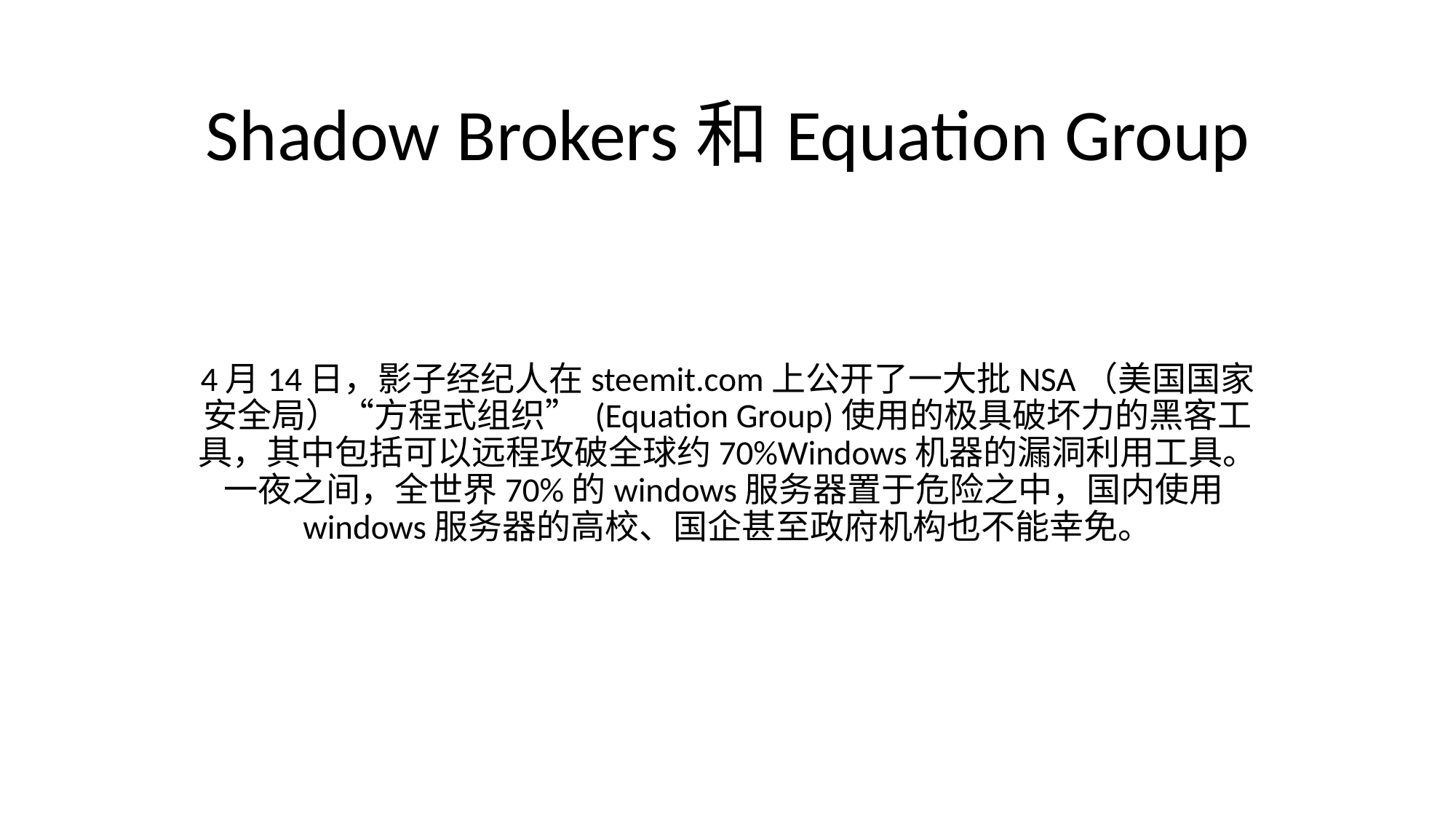

# Shadow Brokers和Equation Group
4月14日，影子经纪人在steemit.com上公开了一大批NSA（美国国家安全局）“方程式组织” (Equation Group)使用的极具破坏力的黑客工具，其中包括可以远程攻破全球约70%Windows机器的漏洞利用工具。一夜之间，全世界70%的windows服务器置于危险之中，国内使用windows服务器的高校、国企甚至政府机构也不能幸免。